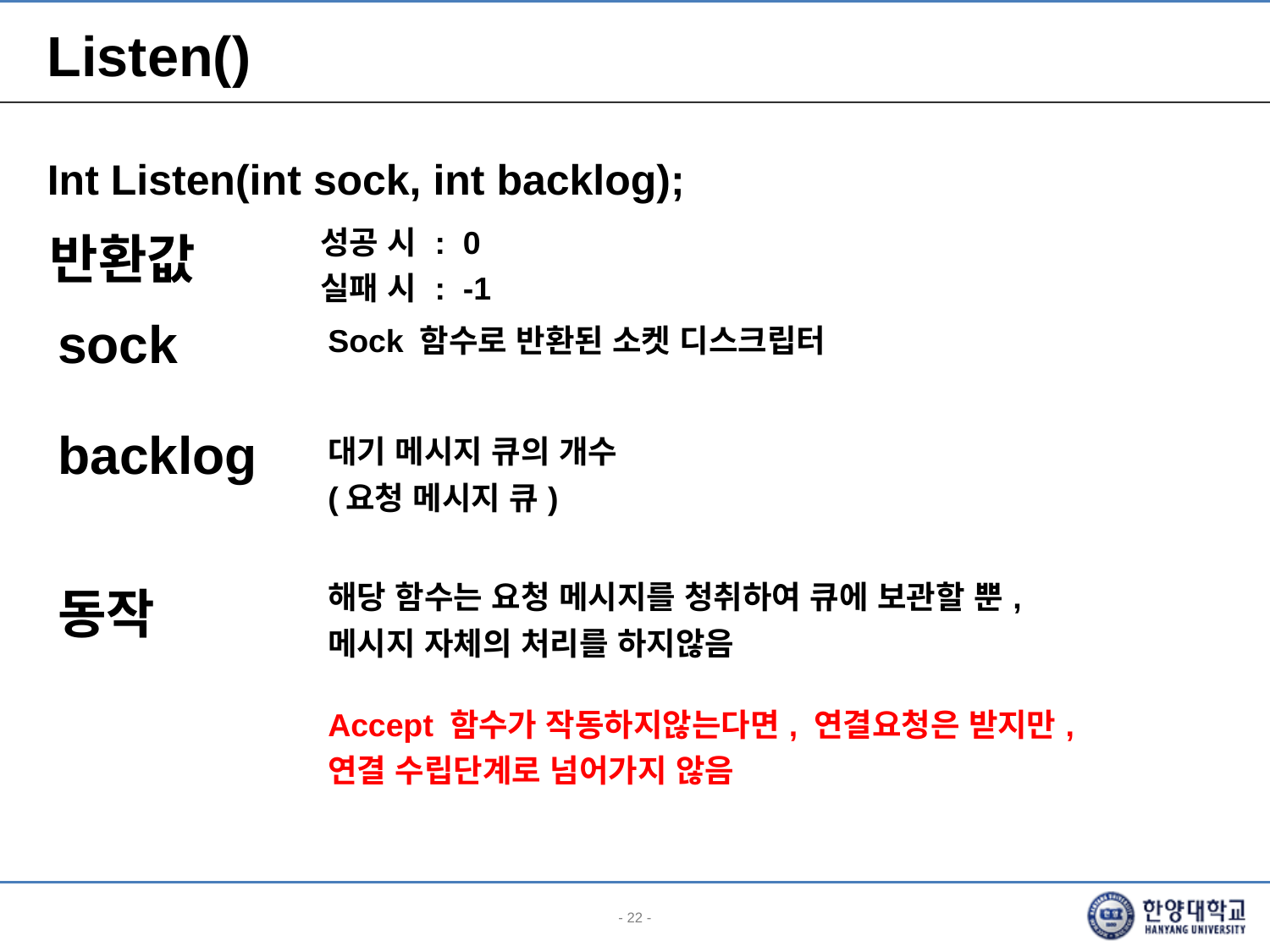

# Listen()
Int Listen(int sock, int backlog);

| 반환값 | 성공 시 : 0 실패 시 : -1 |
| --- | --- |
| sock | Sock 함수로 반환된 소켓 디스크립터 |
| --- | --- |
| backlog | 대기 메시지 큐의 개수 (요청 메시지 큐) |
| --- | --- |
| 동작 | 해당 함수는 요청 메시지를 청취하여 큐에 보관할 뿐, 메시지 자체의 처리를 하지않음 Accept 함수가 작동하지않는다면, 연결요청은 받지만, 연결 수립단계로 넘어가지 않음 |
| --- | --- |